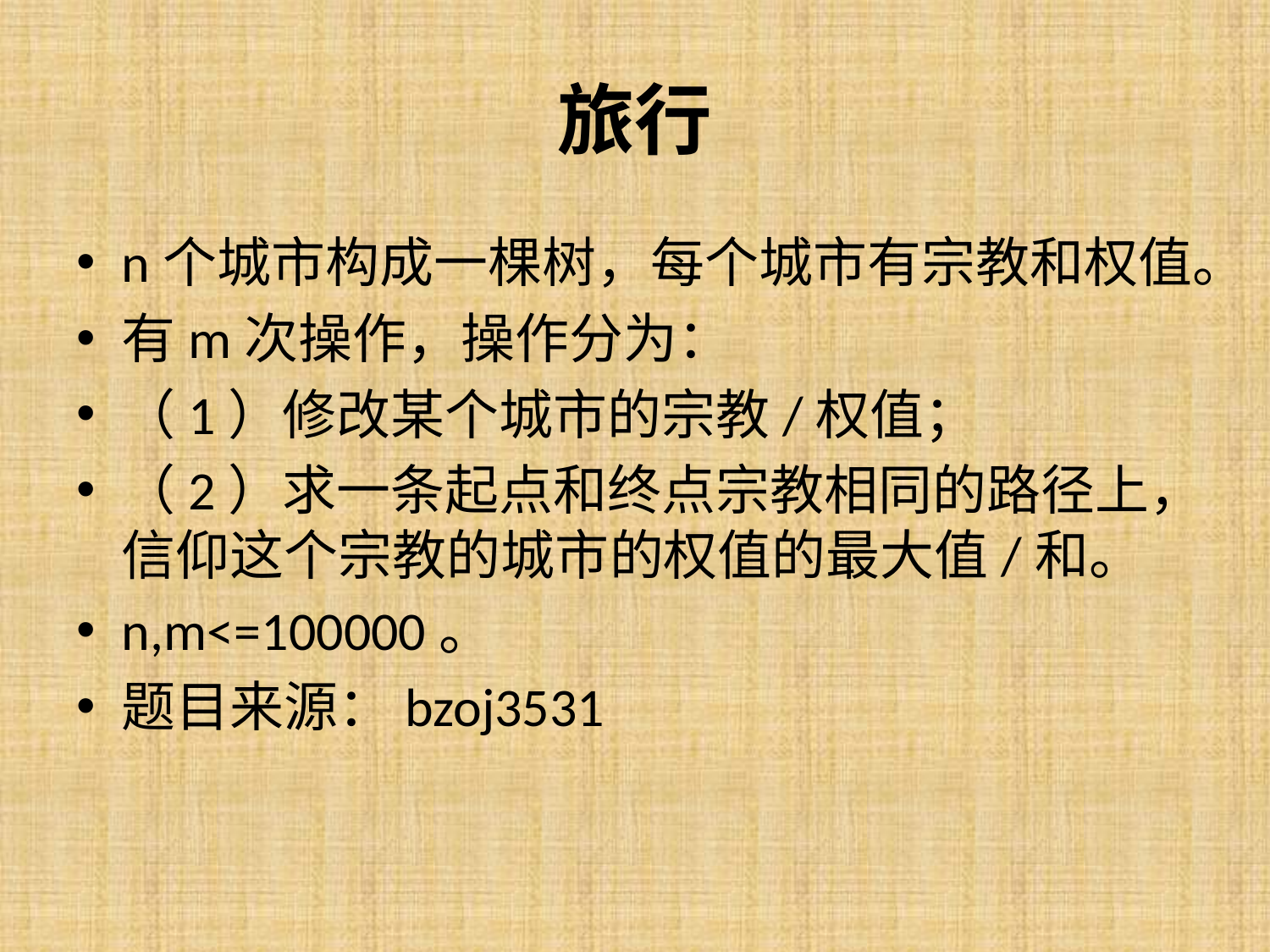

# 旅行
n个城市构成一棵树，每个城市有宗教和权值。
有m次操作，操作分为：
（1）修改某个城市的宗教/权值；
（2）求一条起点和终点宗教相同的路径上，信仰这个宗教的城市的权值的最大值/和。
n,m<=100000。
题目来源：bzoj3531